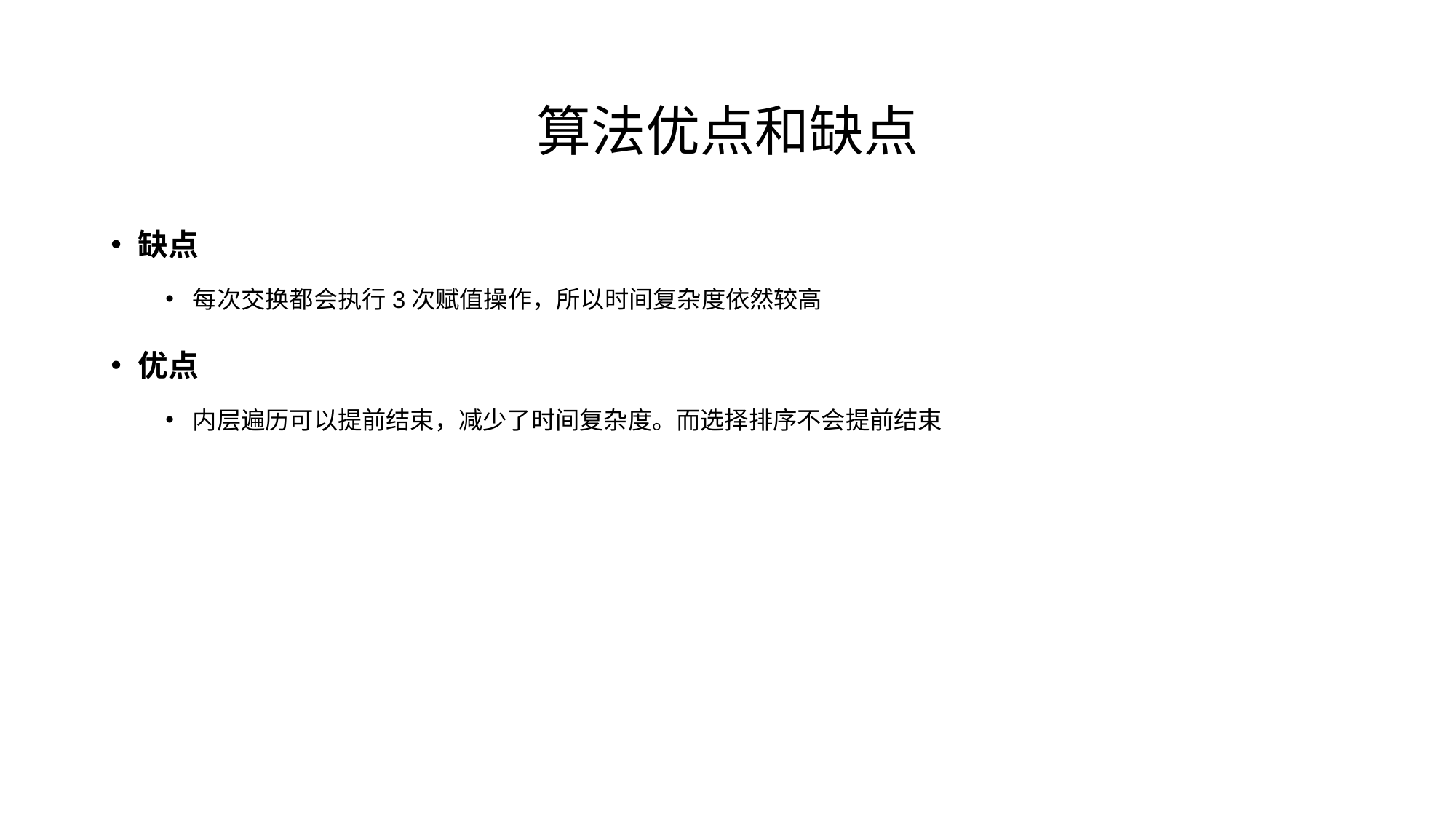

# 算法优点和缺点
缺点
每次交换都会执行3次赋值操作，所以时间复杂度依然较高
优点
内层遍历可以提前结束，减少了时间复杂度。而选择排序不会提前结束